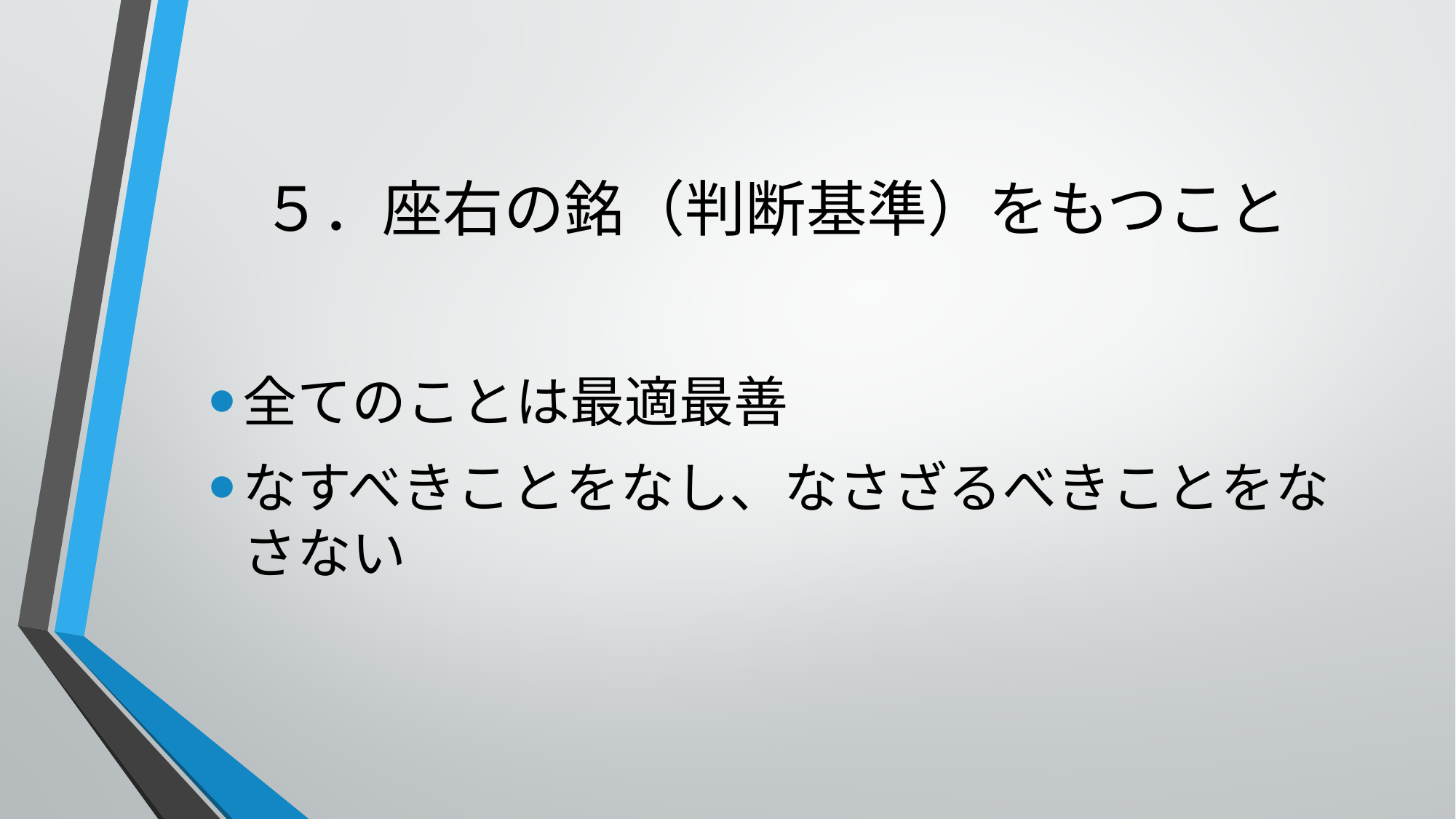

# ５．座右の銘（判断基準）をもつこと

全てのことは最適最善
なすべきことをなし、なさざるべきことをなさない